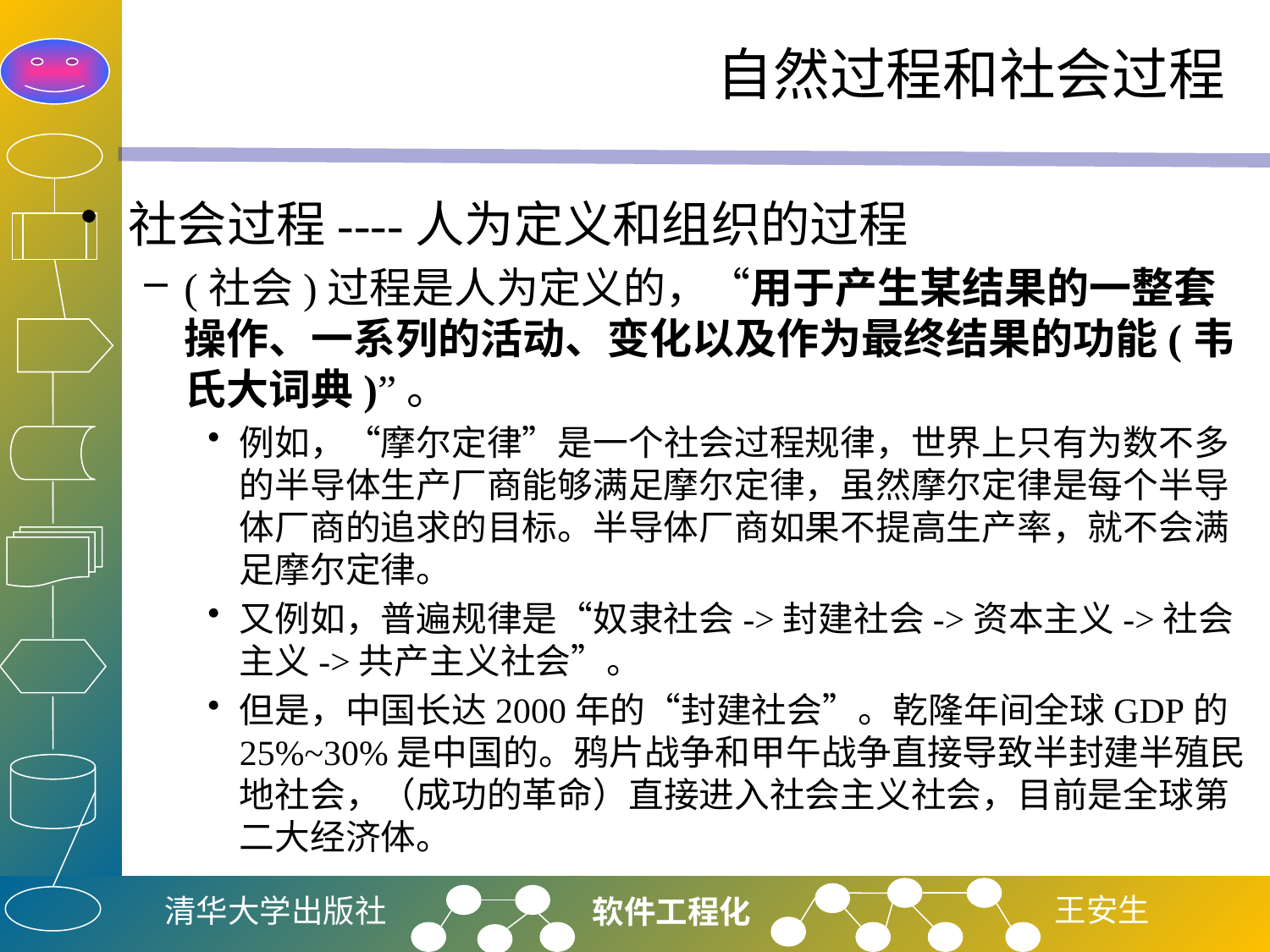

# 自然过程和社会过程
社会过程----人为定义和组织的过程
(社会)过程是人为定义的，“用于产生某结果的一整套操作、一系列的活动、变化以及作为最终结果的功能(韦氏大词典)”。
例如，“摩尔定律”是一个社会过程规律，世界上只有为数不多的半导体生产厂商能够满足摩尔定律，虽然摩尔定律是每个半导体厂商的追求的目标。半导体厂商如果不提高生产率，就不会满足摩尔定律。
又例如，普遍规律是“奴隶社会->封建社会->资本主义->社会主义->共产主义社会”。
但是，中国长达2000年的“封建社会”。乾隆年间全球GDP的25%~30%是中国的。鸦片战争和甲午战争直接导致半封建半殖民地社会，（成功的革命）直接进入社会主义社会，目前是全球第二大经济体。